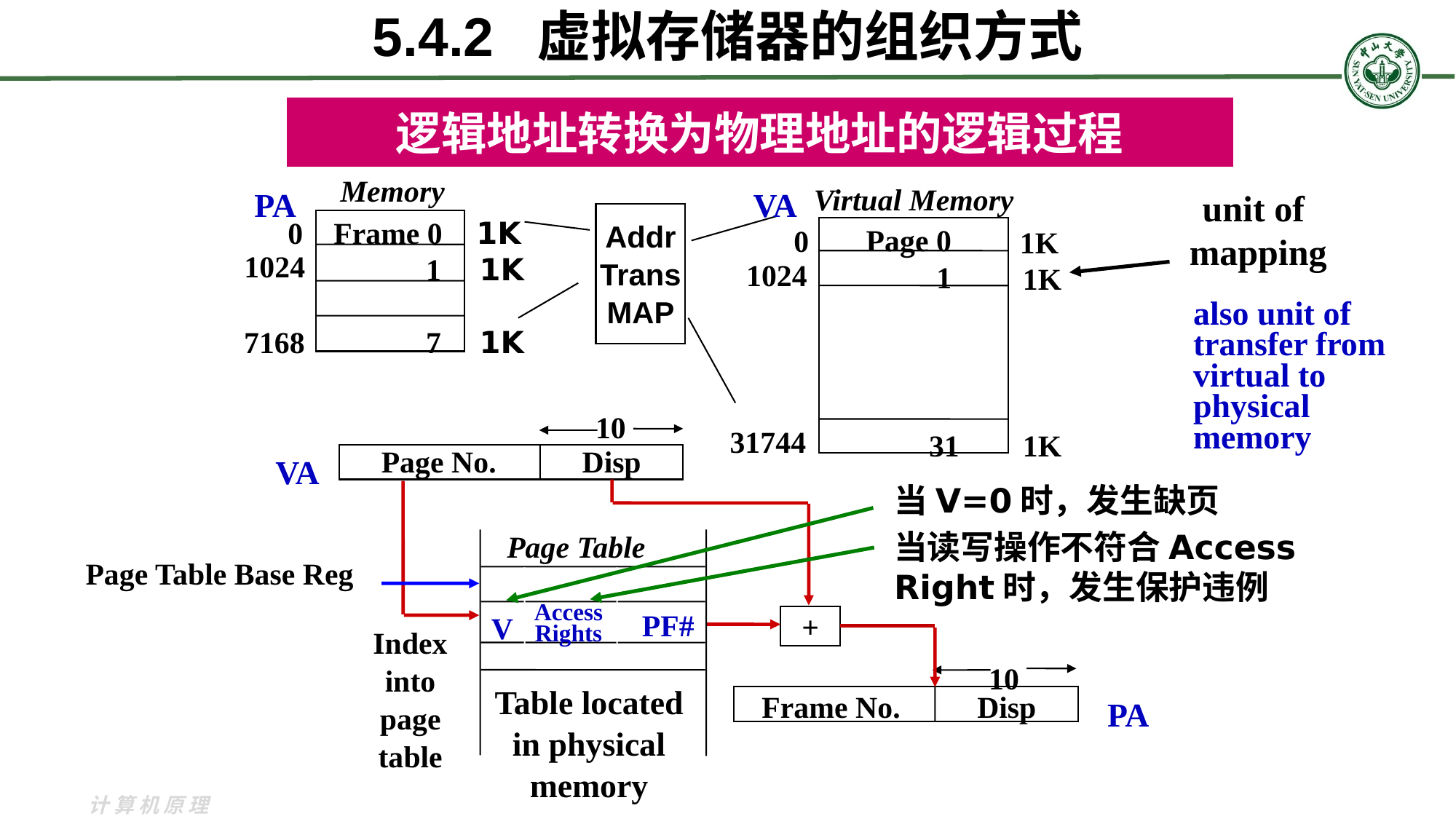

5.4.2  虚拟存储器的组织方式
逻辑地址转换为物理地址的逻辑过程
Memory
Virtual Memory
PA
VA
unit of
mapping

Addr
Trans
MAP

0
Frame 0
1K

Page 0
0
1K
1024

1
1K

1024
1
1K

also unit of
transfer from
virtual to
physical
memory

7168
7
1K
10

Page No.
Disp

VA

31744
31
1K

+
当V=0时，发生缺页
当读写操作不符合Access Right时，发生保护违例

Page Table

Access
Rights

PF#
V

Table located
in physical
memory

Page Table Base Reg

Index
into
page
table

10

Frame No.
Disp

PA